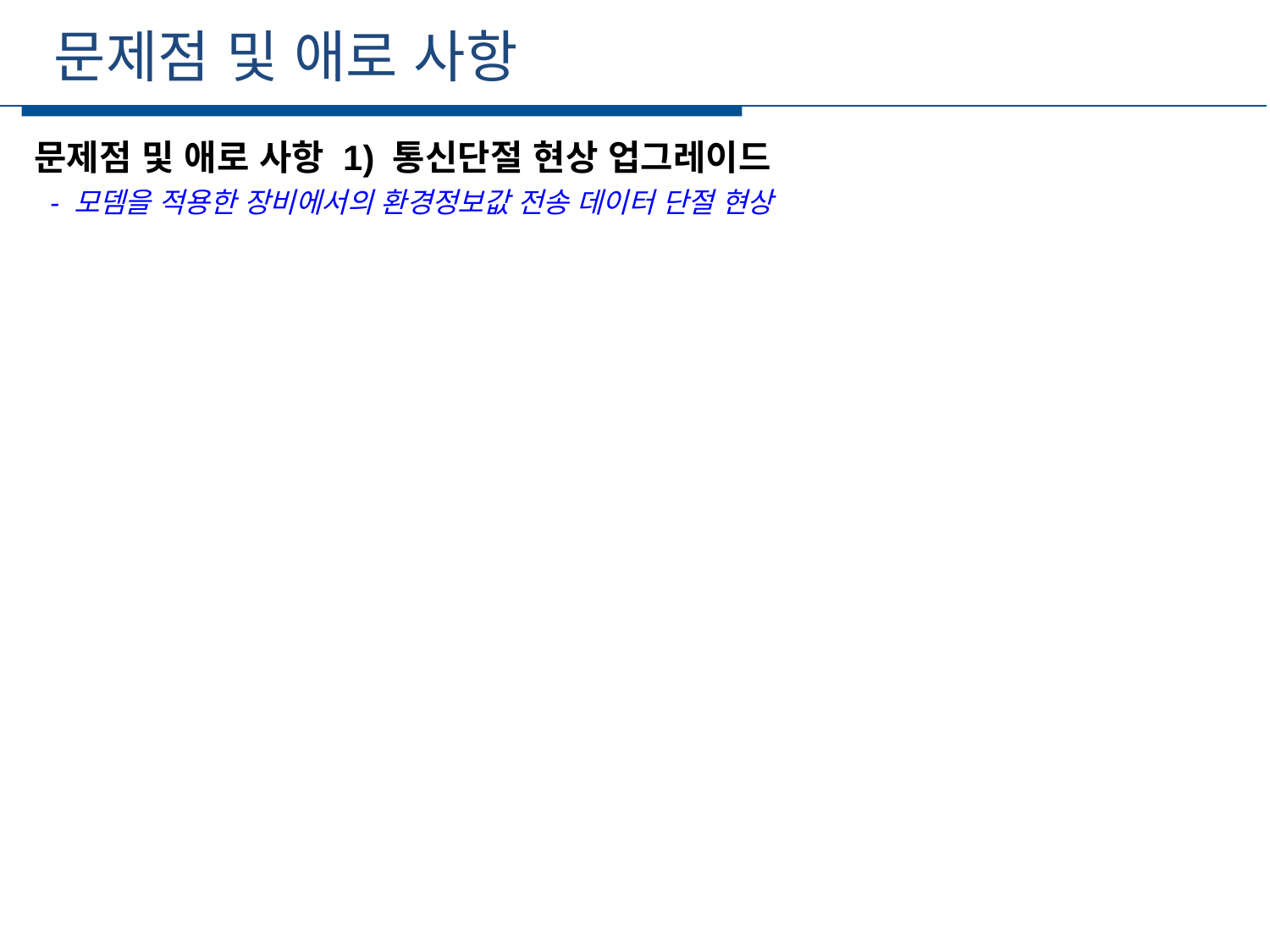

문제점 및 애로 사항
세부일정

문제점 및 애로 사항 1) 통신단절 현상 업그레이드
  - 모뎀을 적용한 장비에서의 환경정보값 전송 데이터 단절 현상